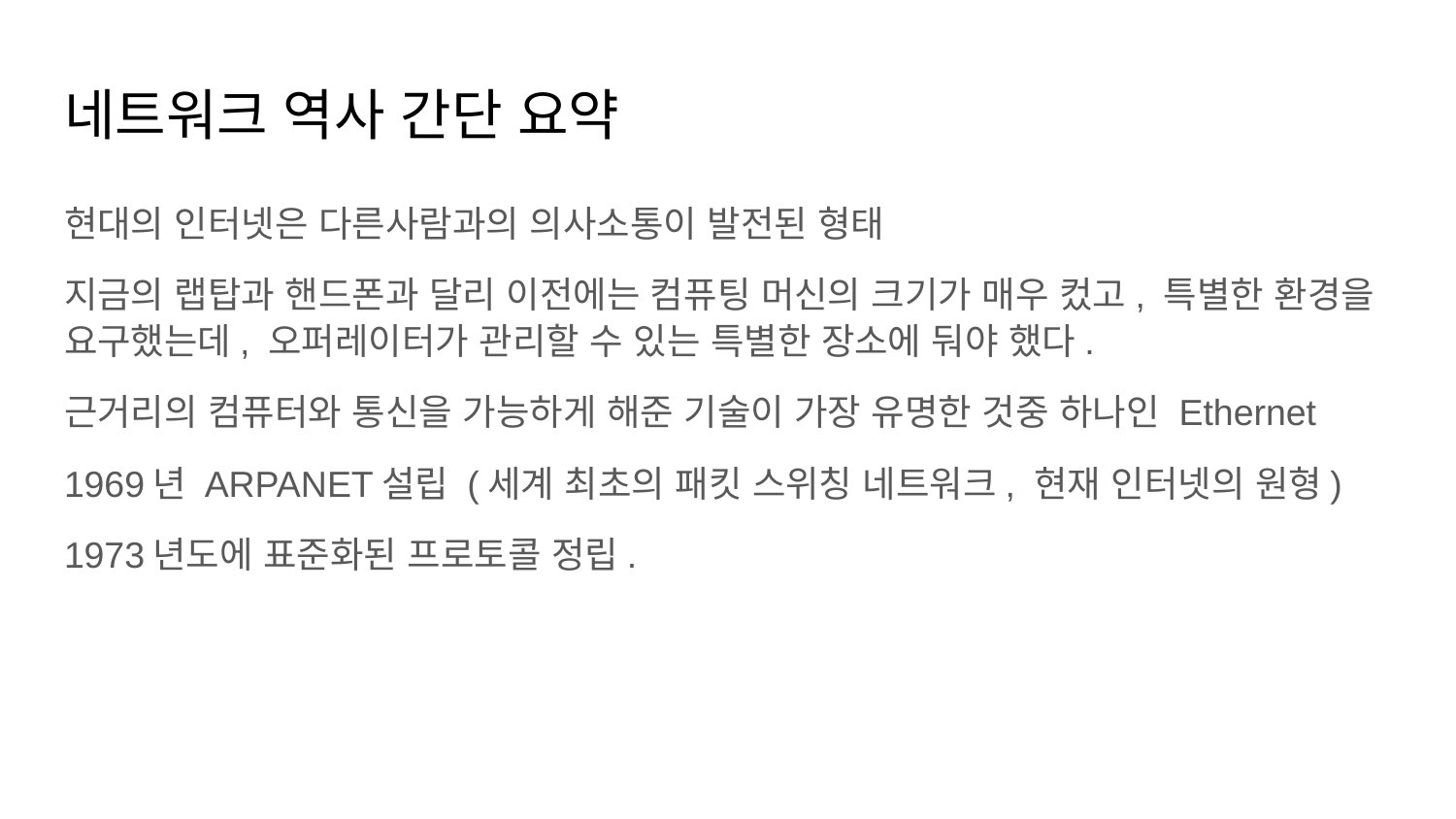

# 네트워크 역사 간단 요약

현대의 인터넷은 다른사람과의 의사소통이 발전된 형태
지금의 랩탑과 핸드폰과 달리 이전에는 컴퓨팅 머신의 크기가 매우 컸고, 특별한 환경을 요구했는데, 오퍼레이터가 관리할 수 있는 특별한 장소에 둬야 했다.
근거리의 컴퓨터와 통신을 가능하게 해준 기술이 가장 유명한 것중 하나인 Ethernet
1969년 ARPANET설립 (세계 최초의 패킷 스위칭 네트워크, 현재 인터넷의 원형)
1973년도에 표준화된 프로토콜 정립.